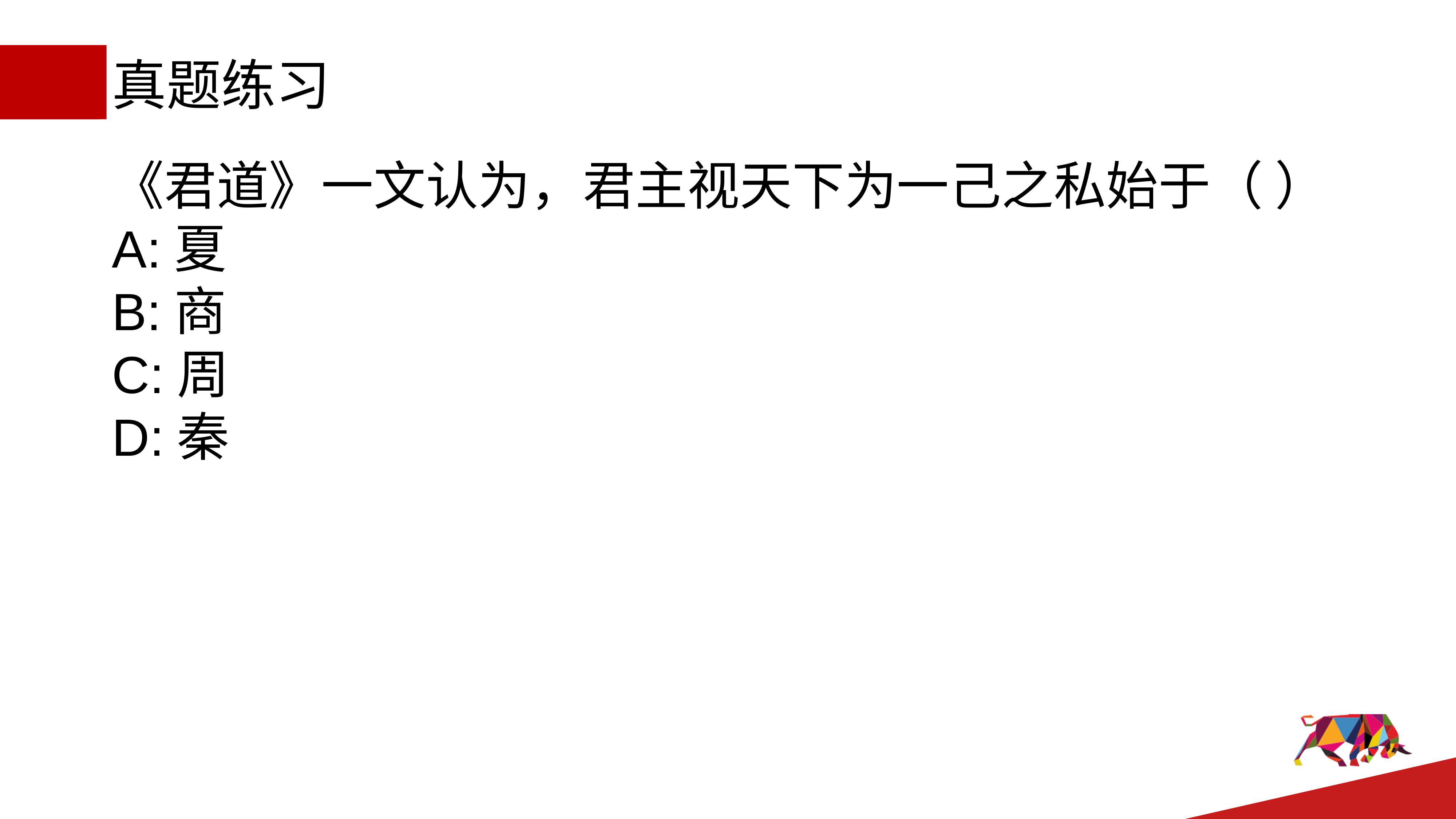

# 真题练习
《君道》一文认为，君主视天下为一己之私始于（ ）
A:夏
B:商
C:周
D:秦